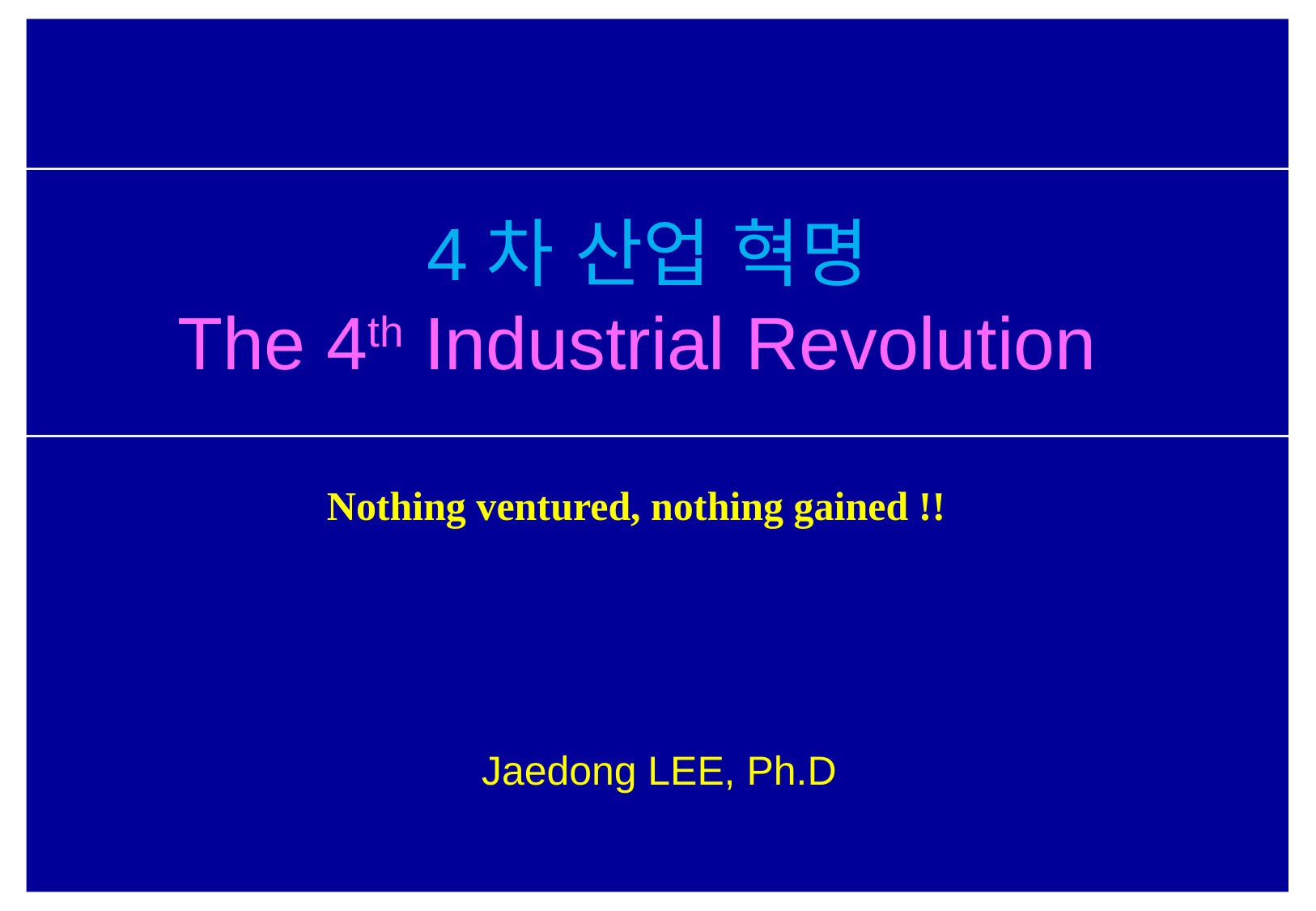

4차 산업 혁명
The 4th Industrial Revolution
Nothing ventured, nothing gained !!
Jaedong LEE, Ph.D